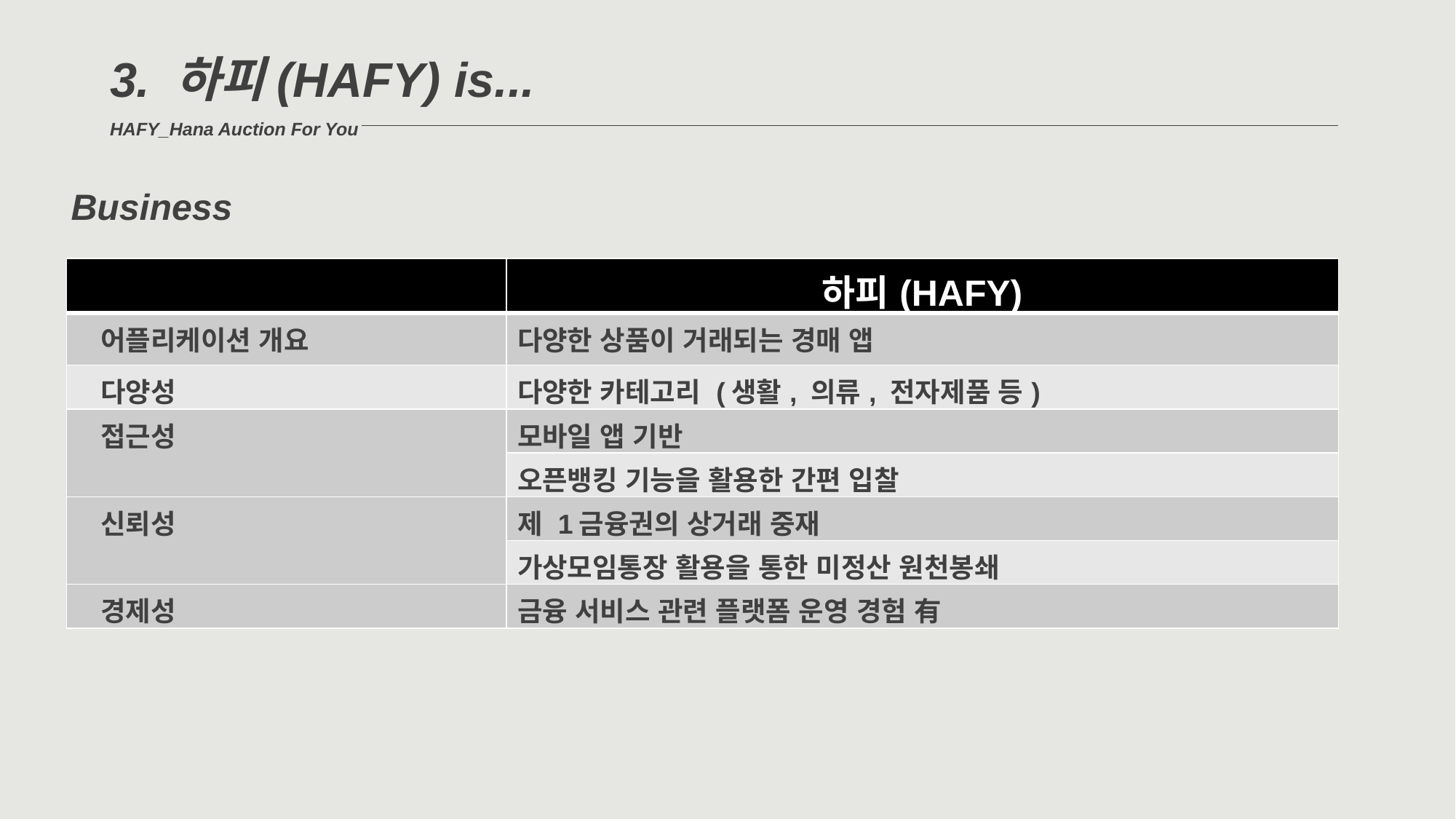

3. 하피(HAFY) is...
HAFY_Hana Auction For You
Business
|  | 하피(HAFY) |
| --- | --- |
| 어플리케이션 개요 | 다양한 상품이 거래되는 경매 앱 |
| 다양성 | 다양한 카테고리 (생활, 의류, 전자제품 등) |
| 접근성 | 모바일 앱 기반 |
|  | 오픈뱅킹 기능을 활용한 간편 입찰 |
| 신뢰성 | 제 1금융권의 상거래 중재 |
|  | 가상모임통장 활용을 통한 미정산 원천봉쇄 |
| 경제성 | 금융 서비스 관련 플랫폼 운영 경험 有 |